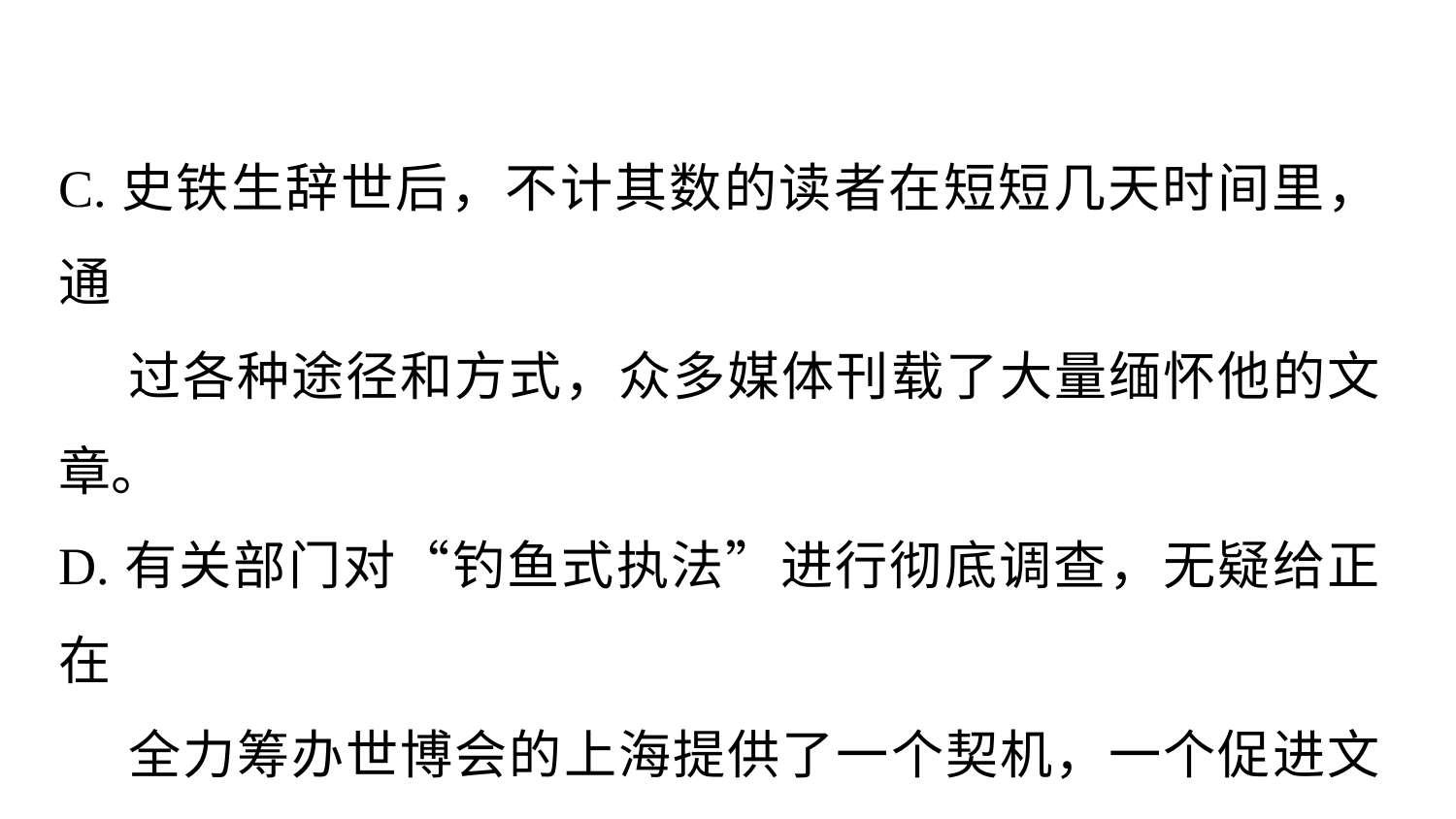

C.史铁生辞世后，不计其数的读者在短短几天时间里，通
    过各种途径和方式，众多媒体刊载了大量缅怀他的文章。
D.有关部门对“钓鱼式执法”进行彻底调查，无疑给正在
    全力筹办世博会的上海提供了一个契机，一个促进文明
    上海成长的契机，一个展现和谐上海面貌的契机。